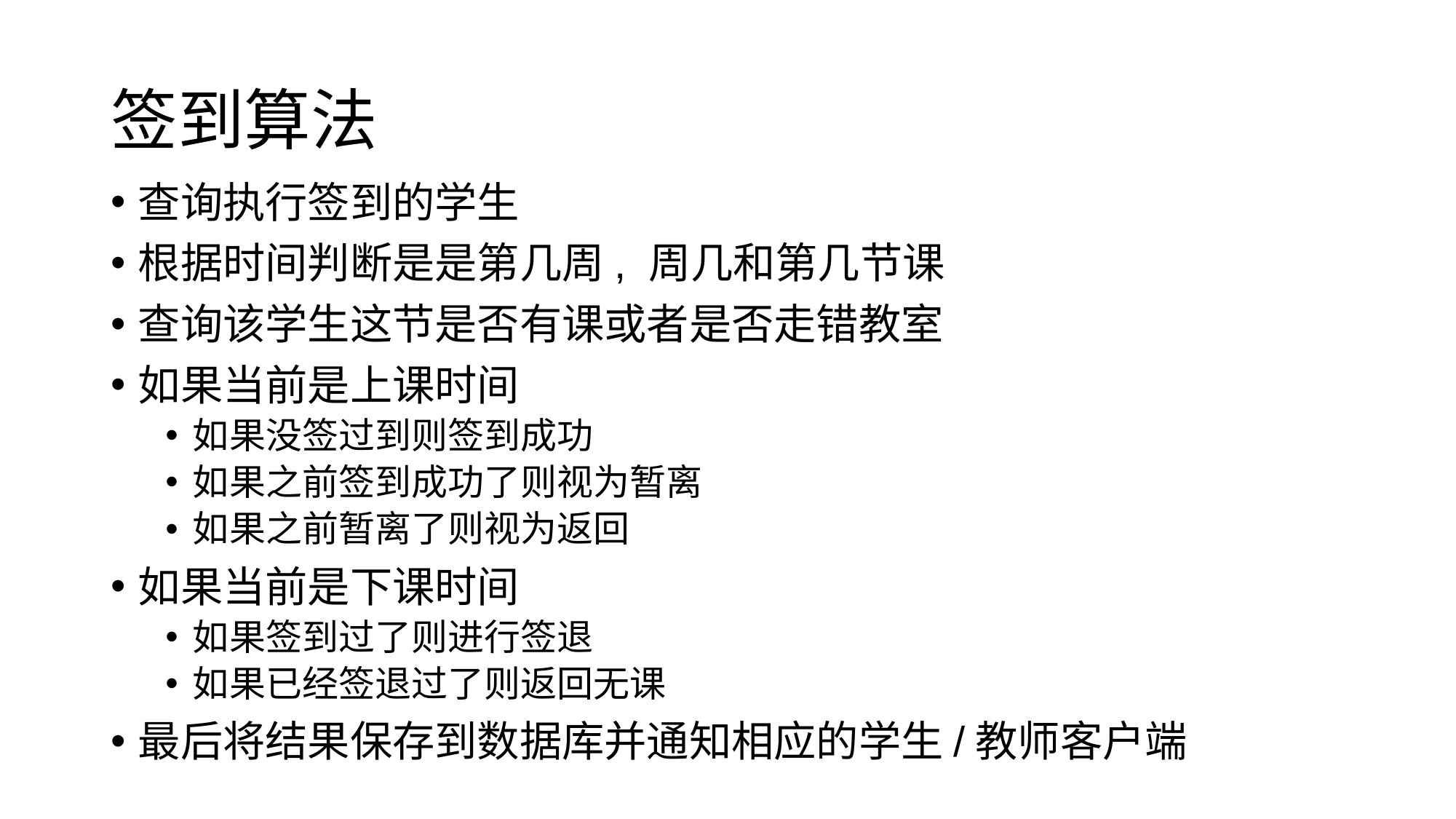

# 签到算法
查询执行签到的学生
根据时间判断是是第几周, 周几和第几节课
查询该学生这节是否有课或者是否走错教室
如果当前是上课时间
如果没签过到则签到成功
如果之前签到成功了则视为暂离
如果之前暂离了则视为返回
如果当前是下课时间
如果签到过了则进行签退
如果已经签退过了则返回无课
最后将结果保存到数据库并通知相应的学生/教师客户端